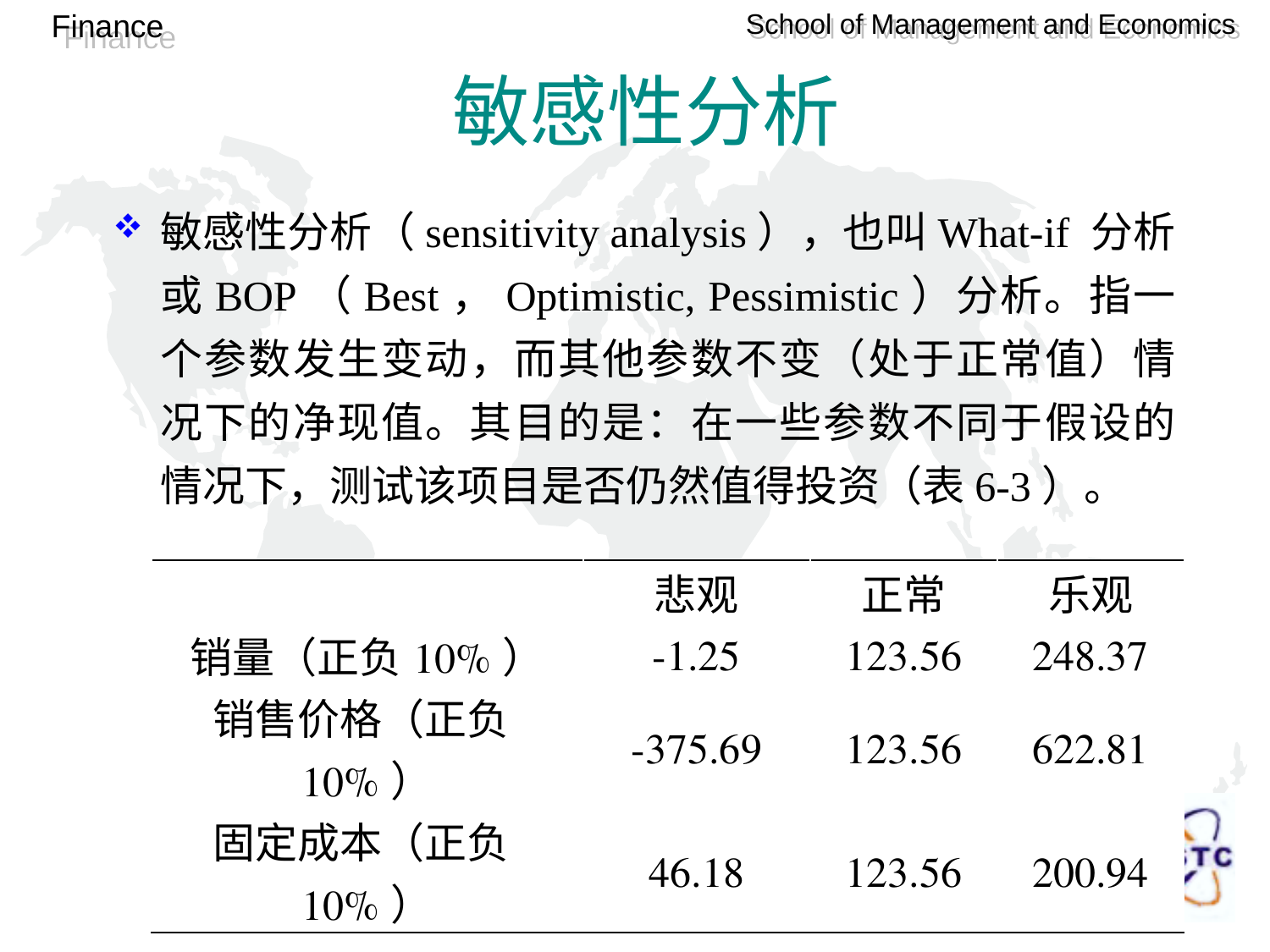

# 敏感性分析
敏感性分析（sensitivity analysis），也叫What-if 分析或BOP（Best，Optimistic, Pessimistic）分析。指一个参数发生变动，而其他参数不变（处于正常值）情况下的净现值。其目的是：在一些参数不同于假设的情况下，测试该项目是否仍然值得投资（表6-3）。
|  | 悲观 | 正常 | 乐观 |
| --- | --- | --- | --- |
| 销量（正负10%） | -1.25 | 123.56 | 248.37 |
| 销售价格（正负10%） | -375.69 | 123.56 | 622.81 |
| 固定成本（正负10%） | 46.18 | 123.56 | 200.94 |